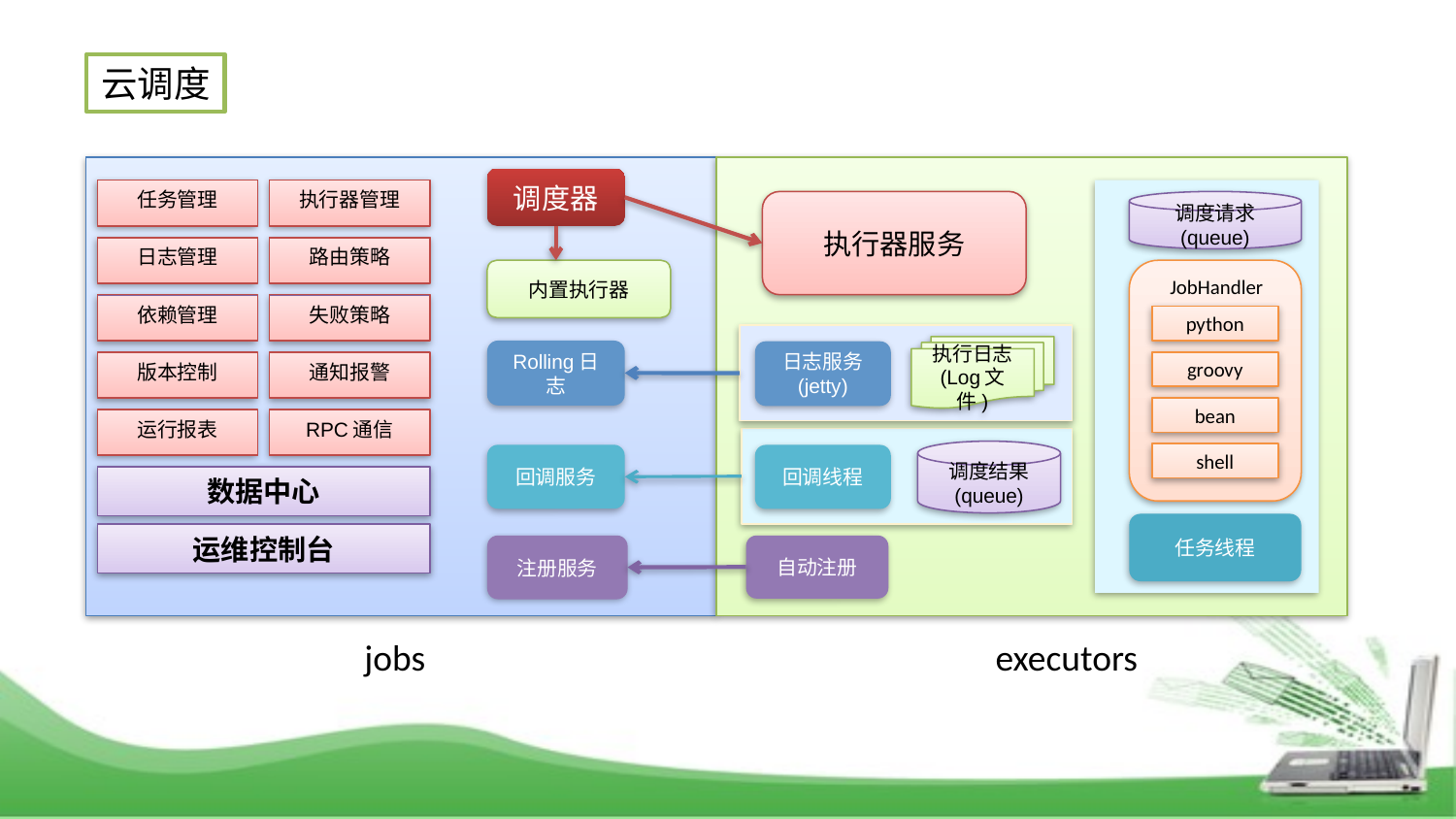

云调度

调度器
任务管理
执行器管理

执行器服务
调度请求
(queue)
日志管理
路由策略
内置执行器

JobHandler
依赖管理
失败策略
python

执行日志
(Log文件)
Rolling日志
日志服务
(jetty)
版本控制
通知报警
groovy
bean
运行报表
RPC通信

调度结果
(queue)
shell
回调服务
回调线程
数据中心
任务线程
运维控制台
注册服务
自动注册
jobs
executors